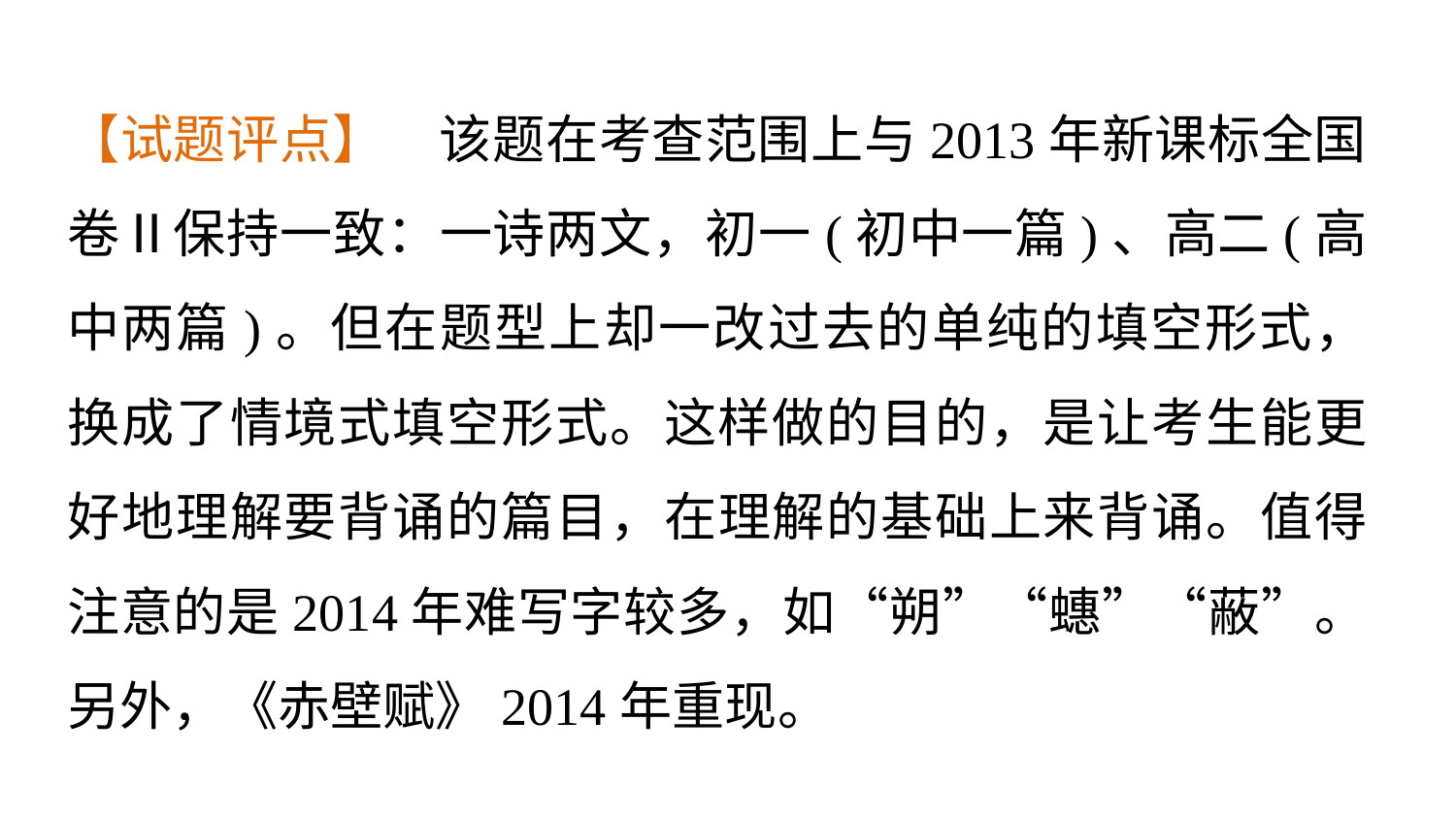

【试题评点】　该题在考查范围上与2013年新课标全国卷Ⅱ保持一致：一诗两文，初一(初中一篇)、高二(高中两篇)。但在题型上却一改过去的单纯的填空形式，换成了情境式填空形式。这样做的目的，是让考生能更好地理解要背诵的篇目，在理解的基础上来背诵。值得注意的是2014年难写字较多，如“朔”“蟪”“蔽”。另外，《赤壁赋》2014年重现。